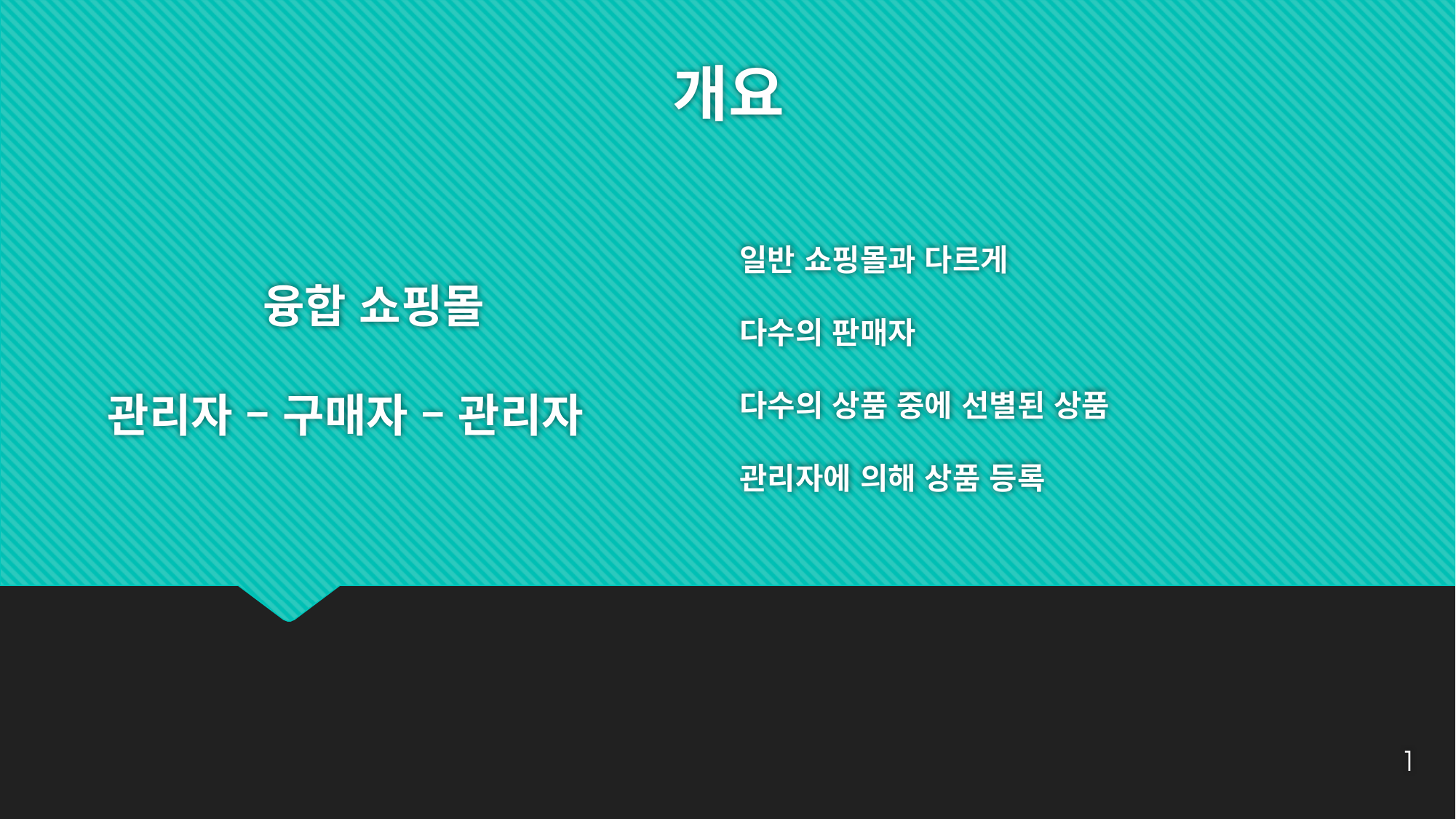

# 개요
일반 쇼핑몰과 다르게

다수의 판매자

다수의 상품 중에 선별된 상품

관리자에 의해 상품 등록

융합 쇼핑몰

관리자 – 구매자 – 관리자

1